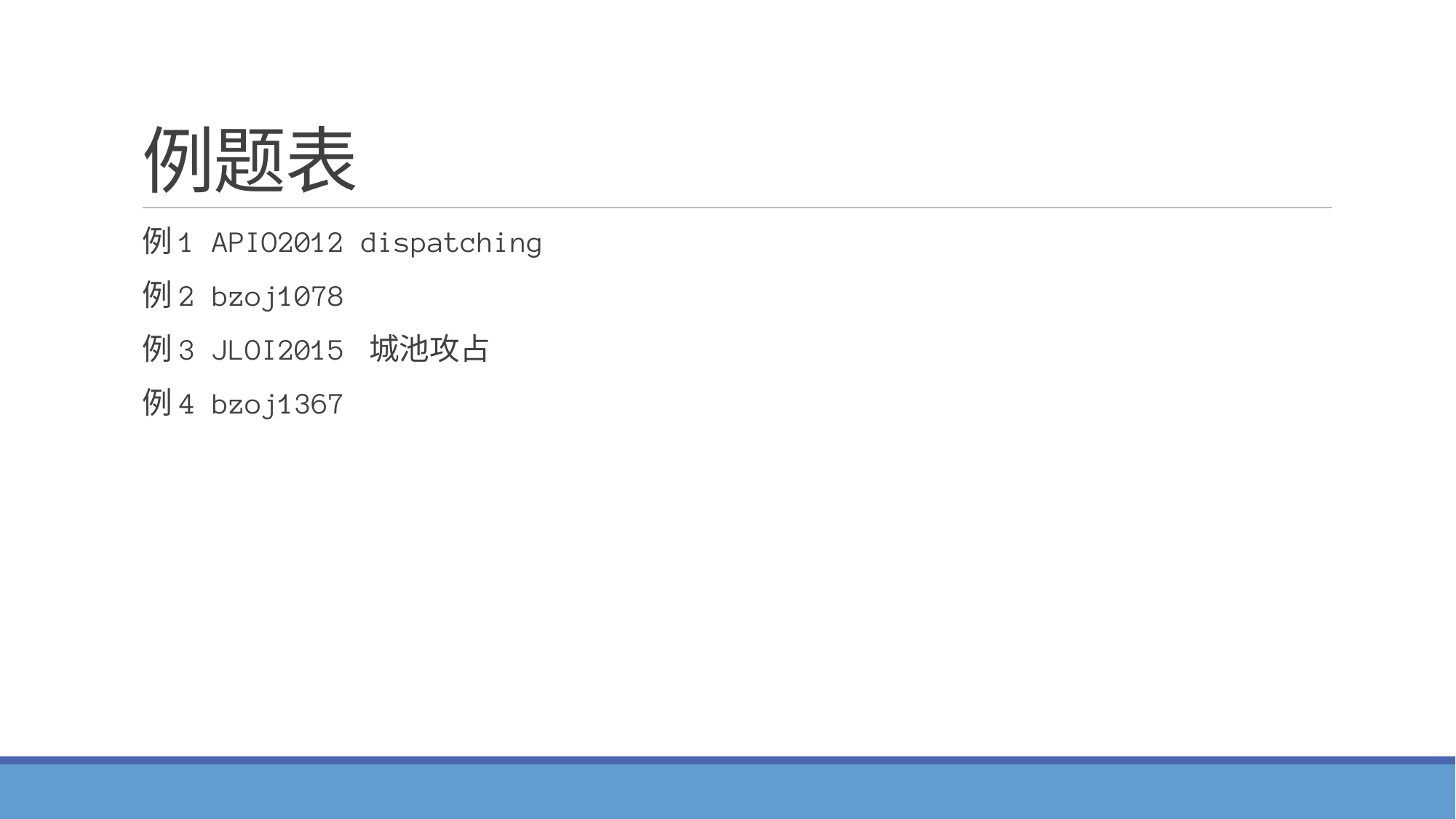

# 例题表
例1 APIO2012 dispatching
例2 bzoj1078
例3 JLOI2015 城池攻占
例4 bzoj1367